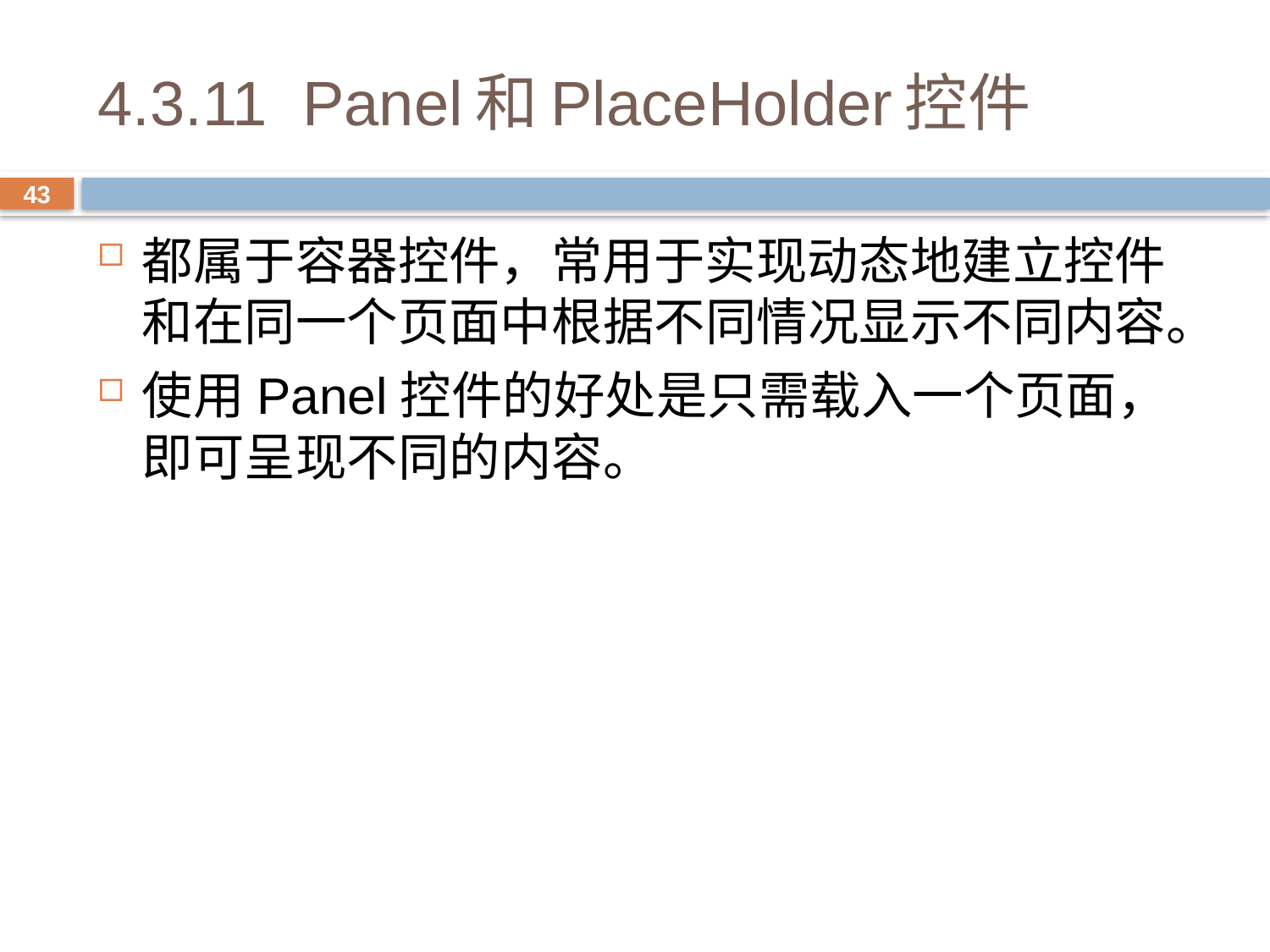

# 4.3.11  Panel和PlaceHolder控件
43
都属于容器控件，常用于实现动态地建立控件和在同一个页面中根据不同情况显示不同内容。
使用Panel控件的好处是只需载入一个页面，即可呈现不同的内容。